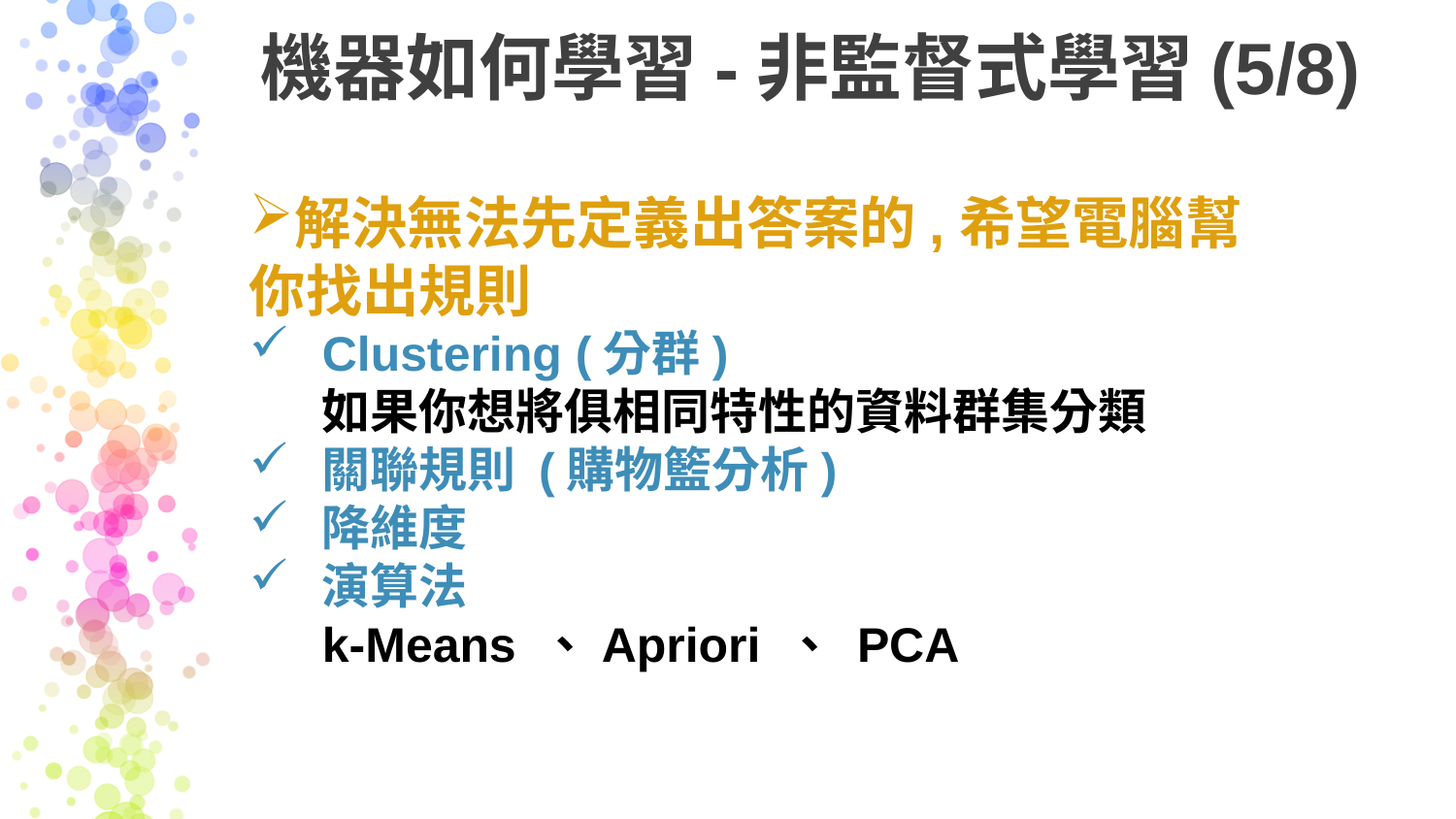

# 機器如何學習-非監督式學習(5/8)
解決無法先定義出答案的,希望電腦幫你找出規則
Clustering (分群)
如果你想將俱相同特性的資料群集分類
關聯規則 (購物籃分析)
降維度
演算法
k-Means 、Apriori 、 PCA